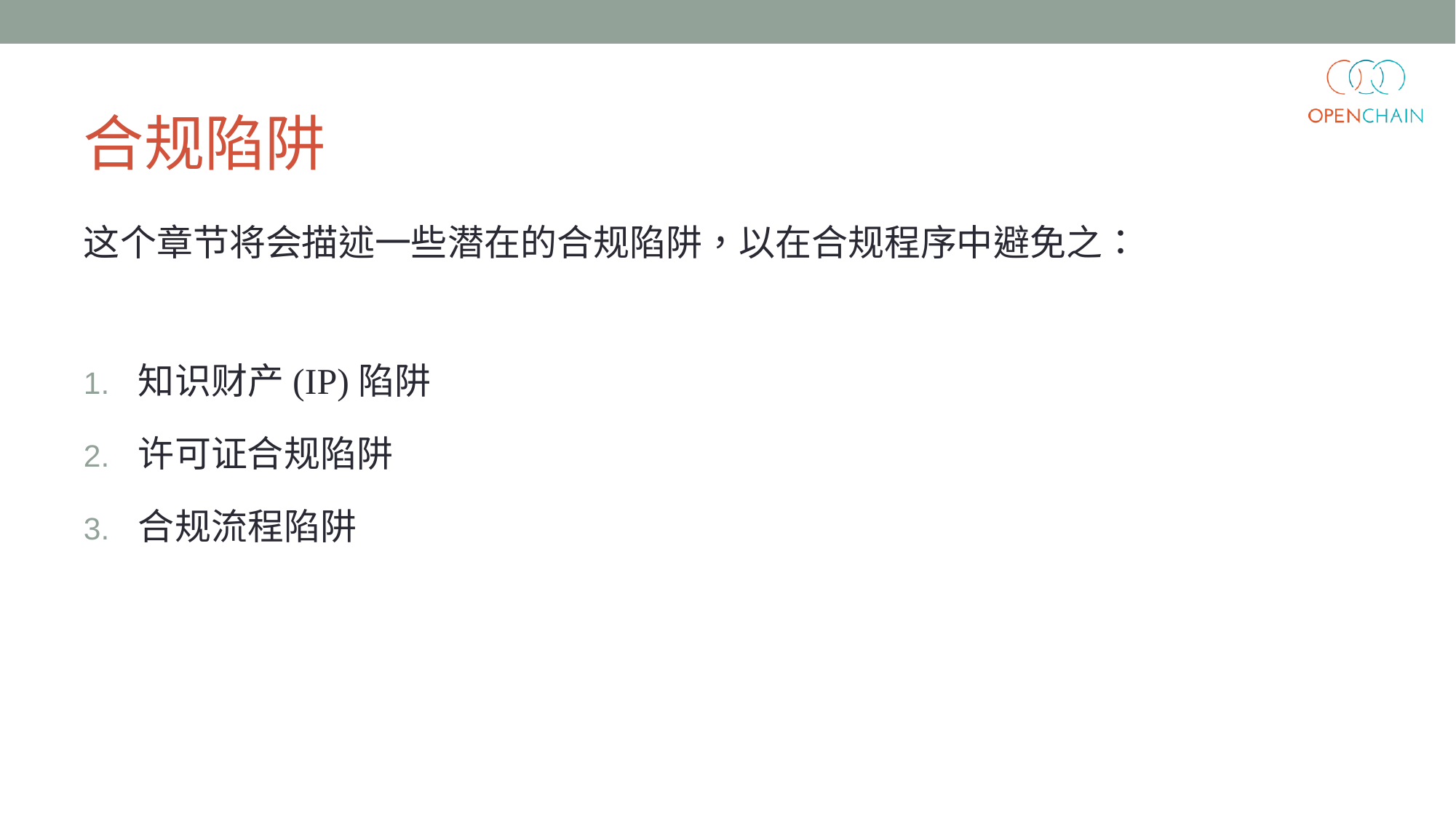

# 合规陷阱
这个章节将会描述一些潜在的合规陷阱，以在合规程序中避免之：

知识财产(IP)陷阱
许可证合规陷阱
合规流程陷阱